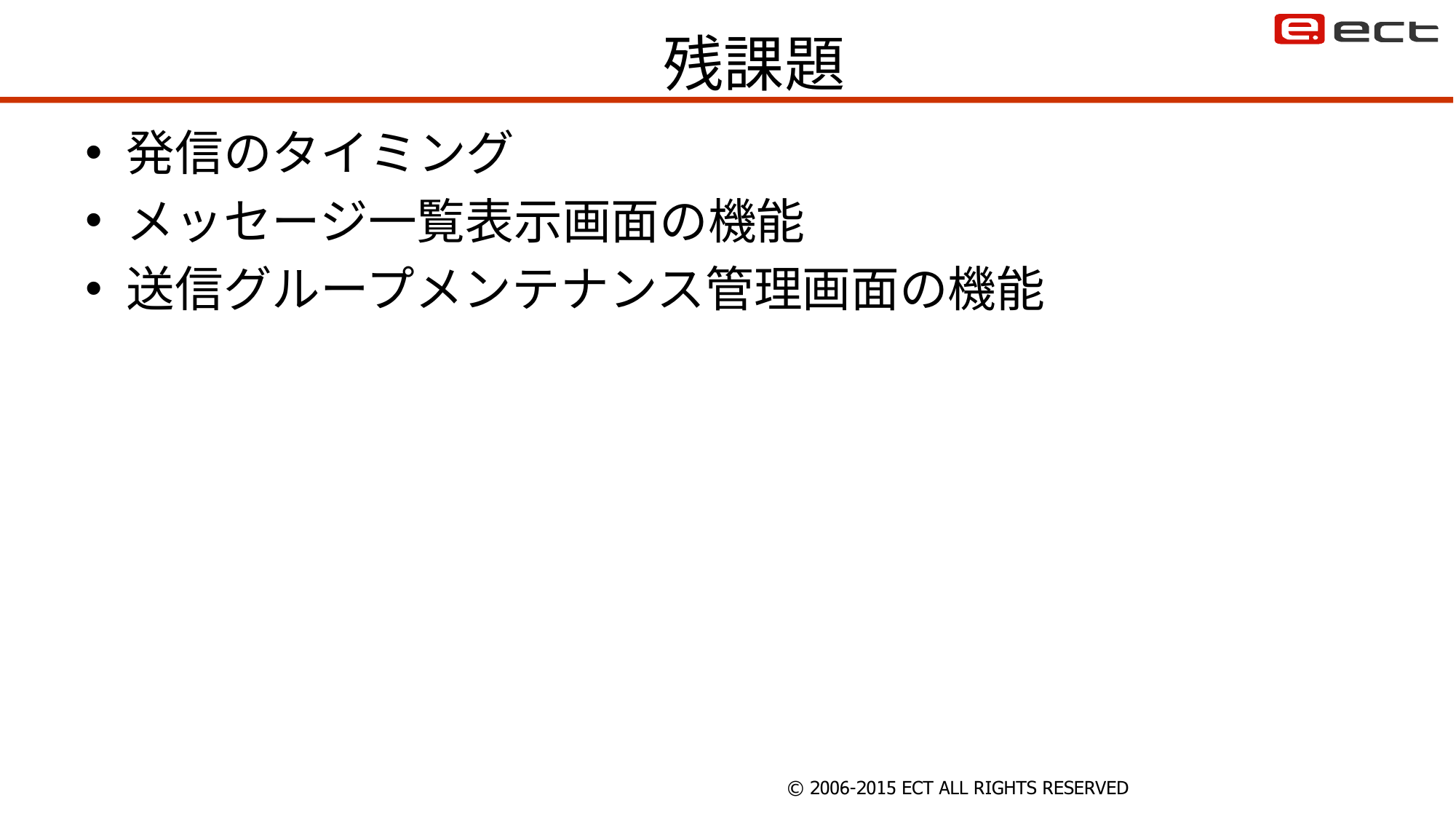

# 残課題
発信のタイミング
メッセージ一覧表示画面の機能
送信グループメンテナンス管理画面の機能